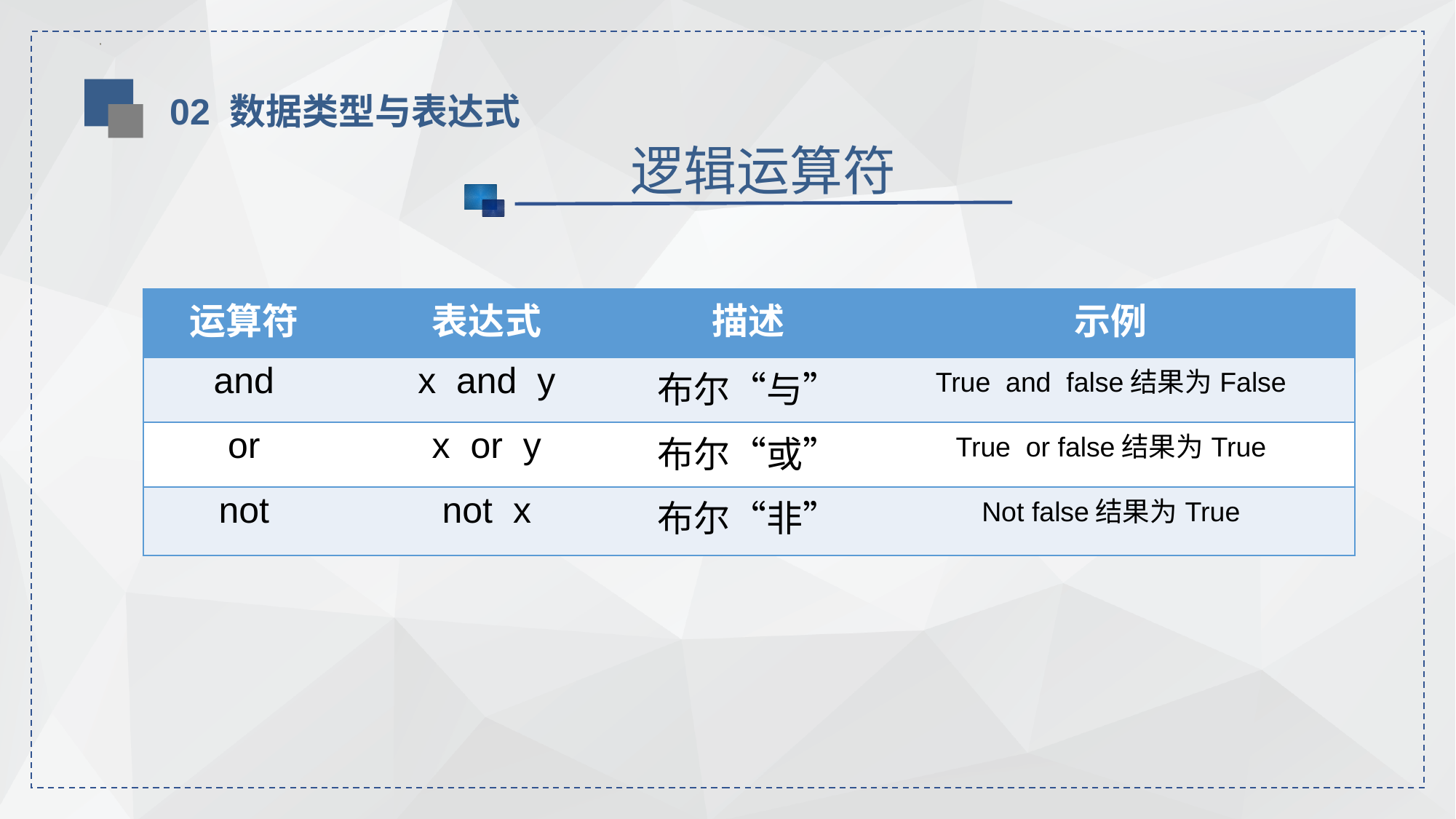

02 数据类型与表达式
逻辑运算符

| 运算符 | 表达式 | 描述 | 示例 |
| --- | --- | --- | --- |
| and | x and y | 布尔“与” | True and false结果为False |
| or | x or y | 布尔“或” | True or false结果为True |
| not | not x | 布尔“非” | Not false结果为True |